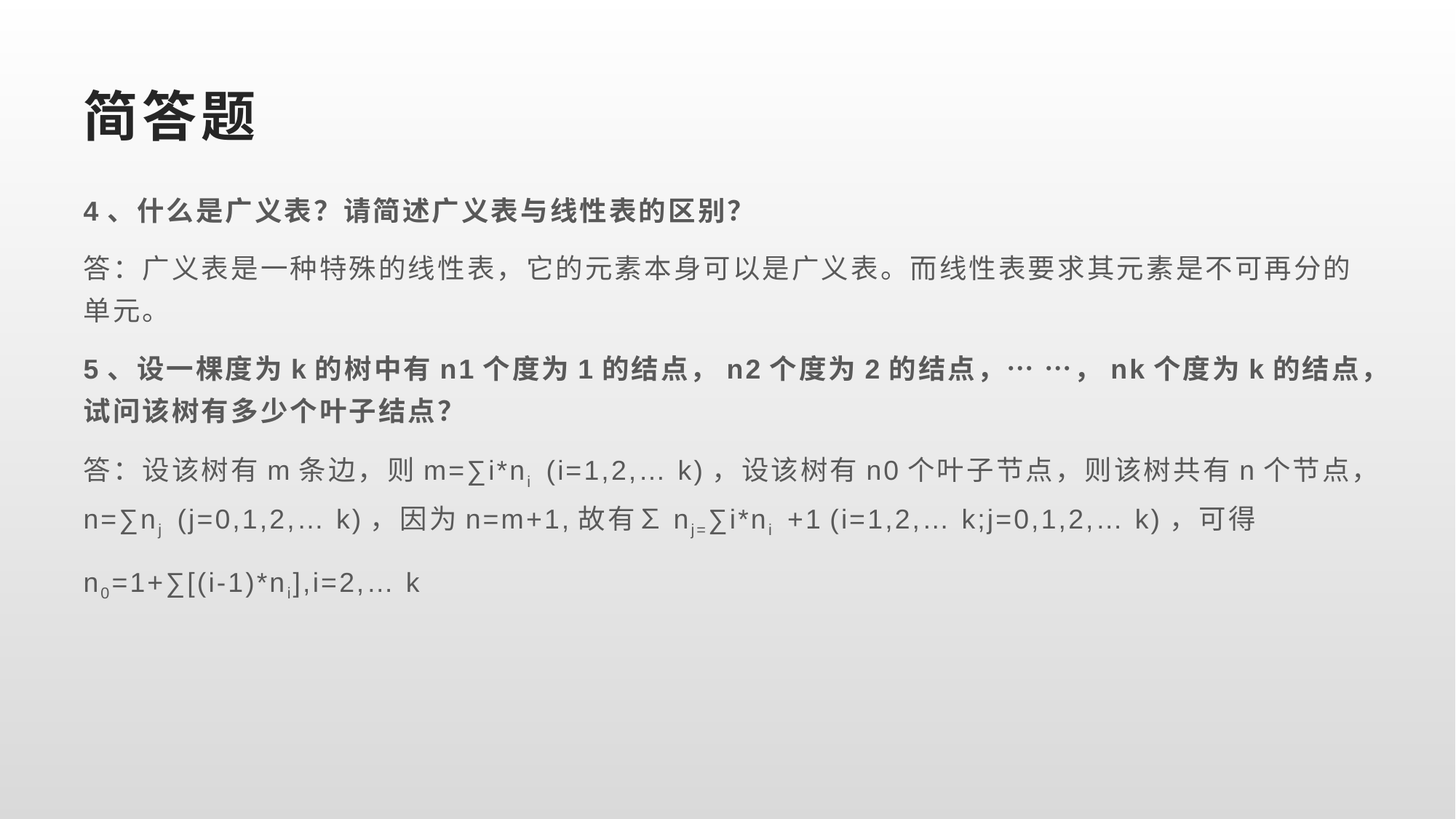

# 简答题
4、什么是广义表？请简述广义表与线性表的区别？
答：广义表是一种特殊的线性表，它的元素本身可以是广义表。而线性表要求其元素是不可再分的单元。
5、设一棵度为k的树中有n1个度为1的结点，n2个度为2的结点，… …，nk个度为k的结点，试问该树有多少个叶子结点？
答：设该树有m条边，则m=∑i*ni  (i=1,2,… k)，设该树有n0个叶子节点，则该树共有n个节点，n=∑nj  (j=0,1,2,… k)，因为n=m+1,故有∑nj=∑i*ni  +1 (i=1,2,… k;j=0,1,2,… k)，可得
n0=1+∑[(i-1)*ni],i=2,… k